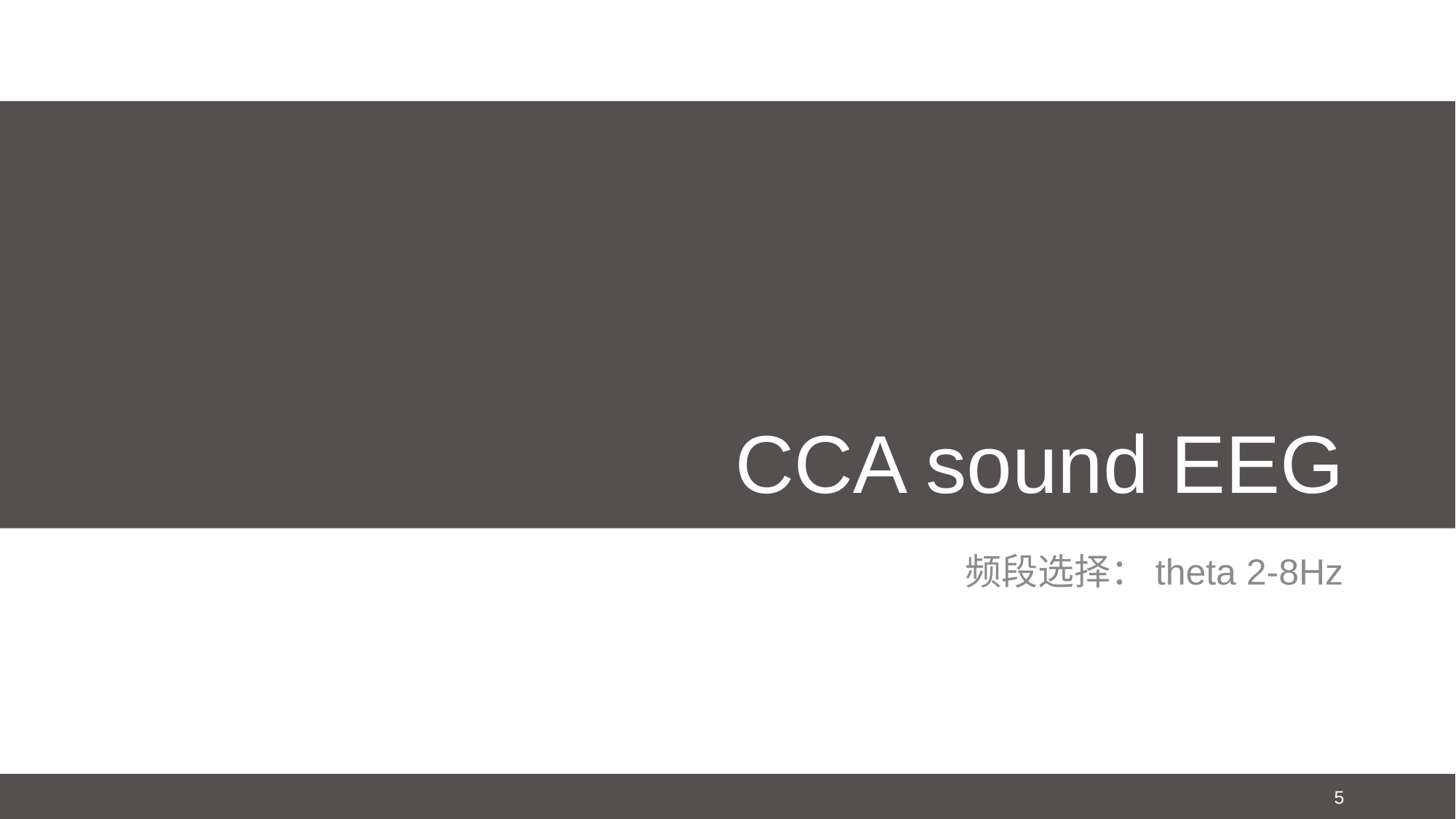

# CCA sound EEG
频段选择：theta 2-8Hz
5